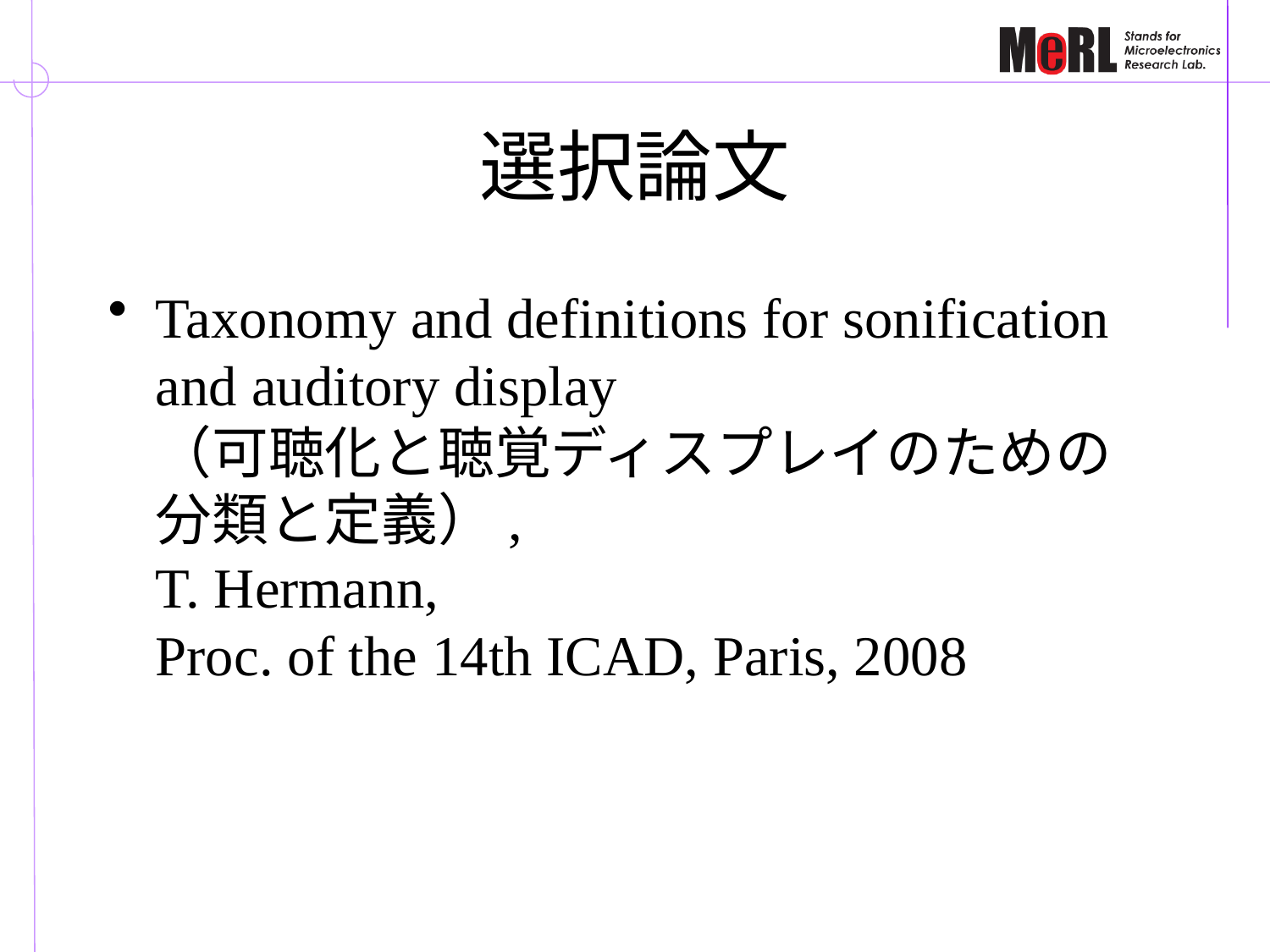

# 選択論文
Taxonomy and definitions for sonification and auditory display
（可聴化と聴覚ディスプレイのための分類と定義）,
T. Hermann,
Proc. of the 14th ICAD, Paris, 2008